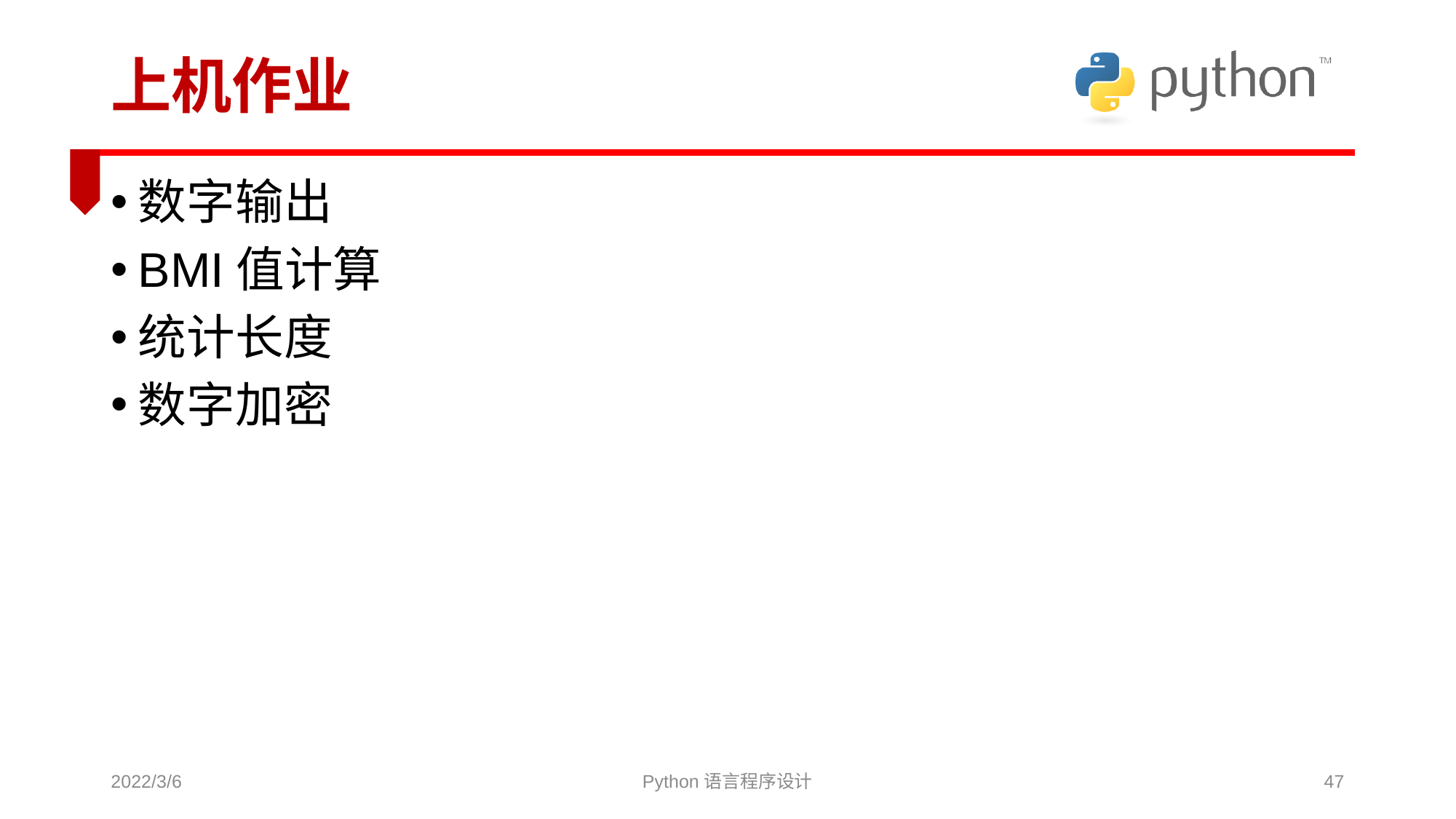

# 上机作业
数字输出
BMI值计算
统计长度
数字加密
2022/3/6
Python语言程序设计
47